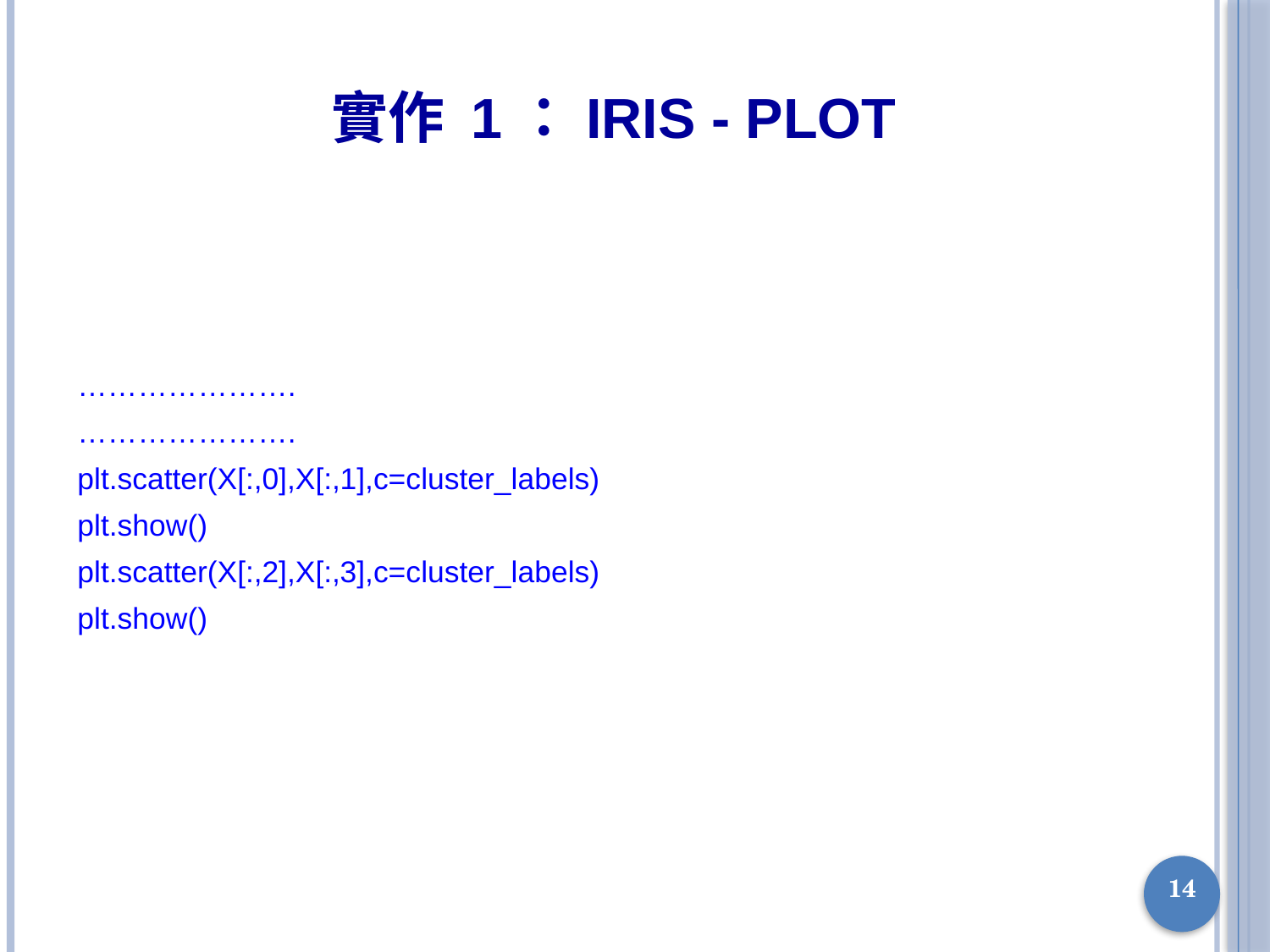

# 實作 1：IRIS - plot

………………….
………………….
plt.scatter(X[:,0],X[:,1],c=cluster_labels)
plt.show()
plt.scatter(X[:,2],X[:,3],c=cluster_labels)
plt.show()

14